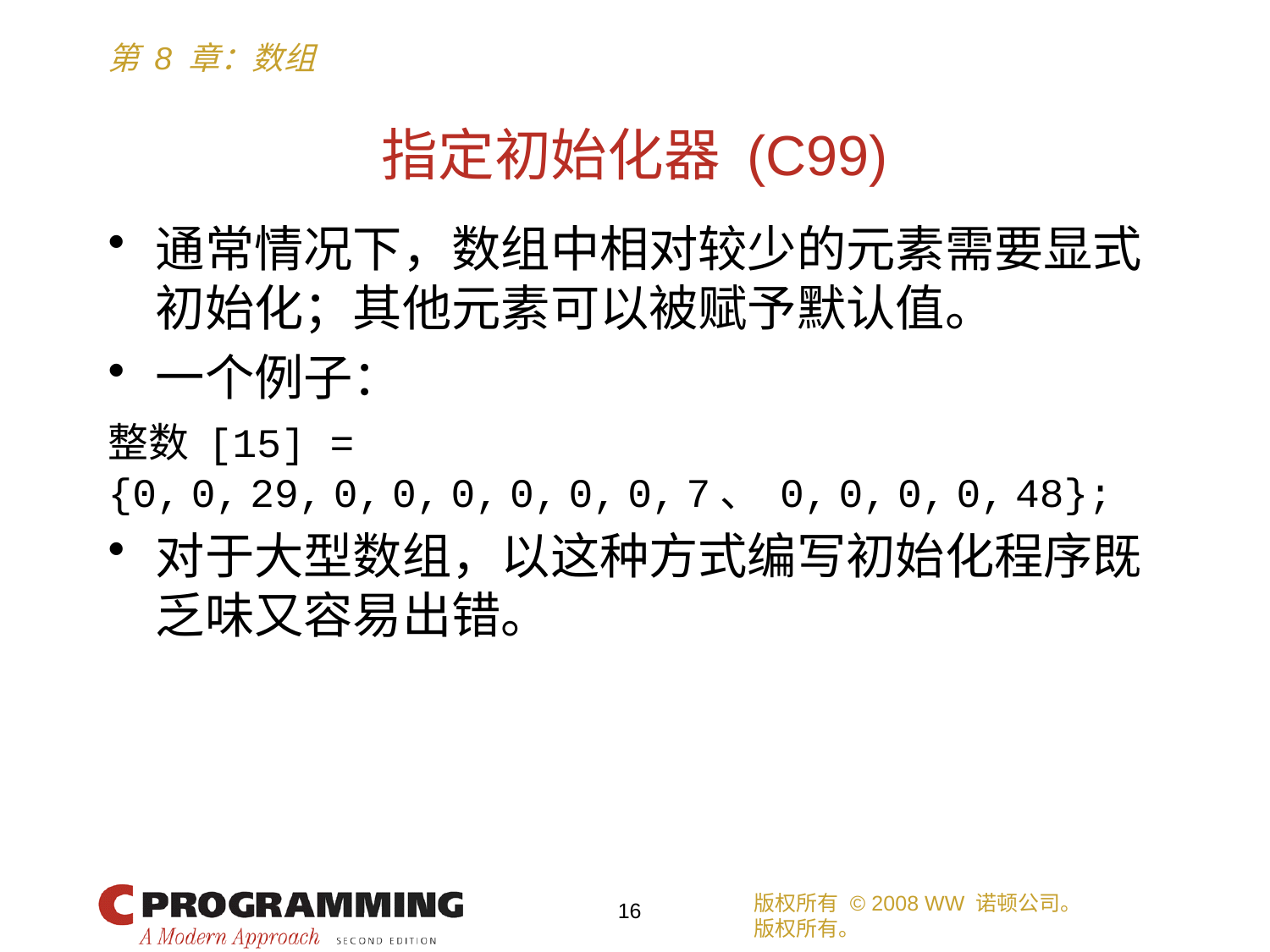

# 指定初始化器 (C99)
通常情况下，数组中相对较少的元素需要显式初始化；其他元素可以被赋予默认值。
一个例子：
整数 [15] =
{0, 0, 29, 0, 0, 0, 0, 0, 0, 7、 0, 0, 0, 0, 48};
对于大型数组，以这种方式编写初始化程序既乏味又容易出错。
版权所有 © 2008 WW 诺顿公司。
版权所有。
16